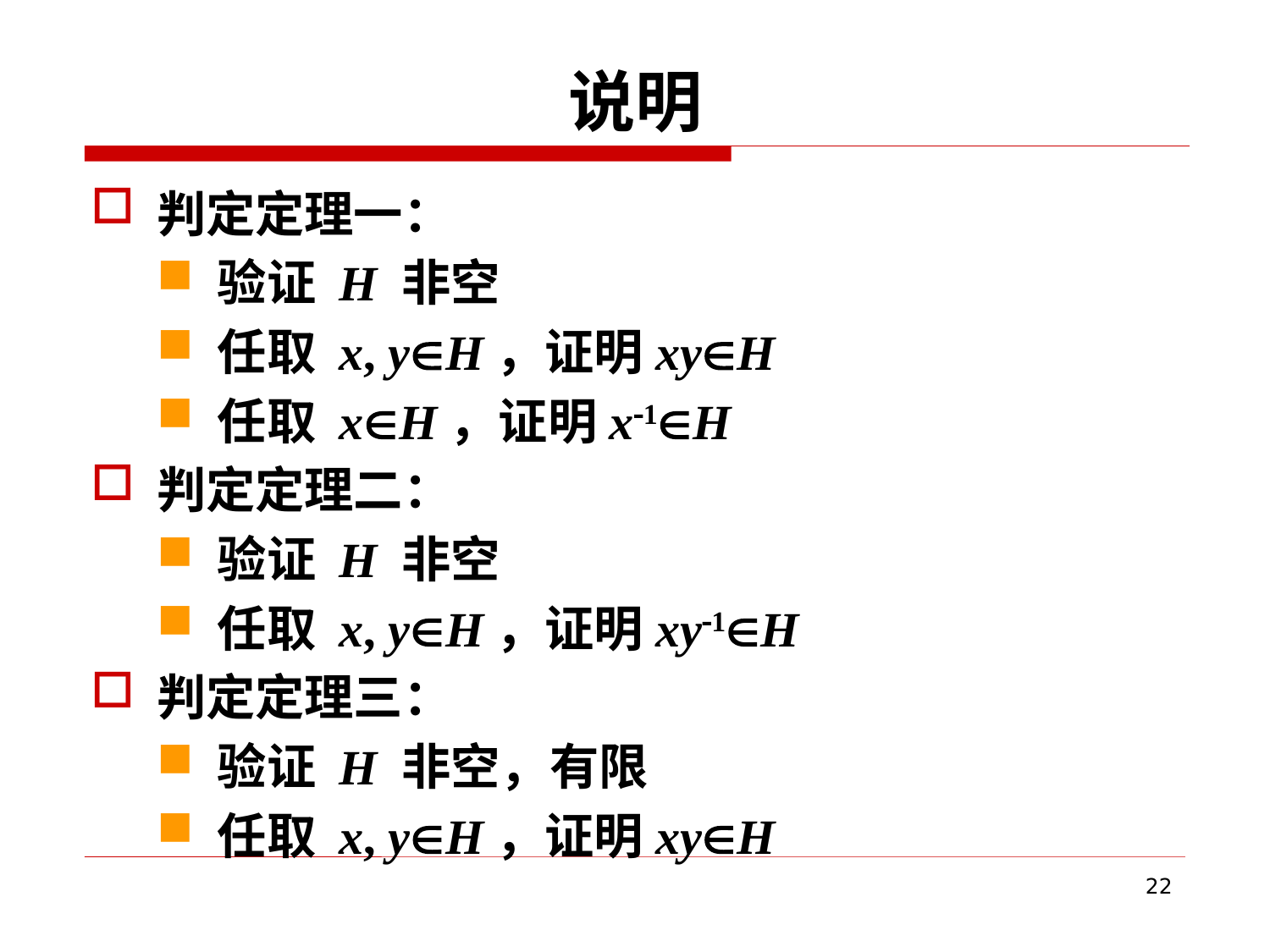

# 说明
判定定理一：
验证 H 非空
任取 x, y∈H，证明xy∈H
任取 x∈H，证明x−1∈H
判定定理二：
验证 H 非空
任取 x, y∈H，证明xy−1∈H
判定定理三：
验证 H 非空，有限
任取 x, y∈H，证明xy∈H
22